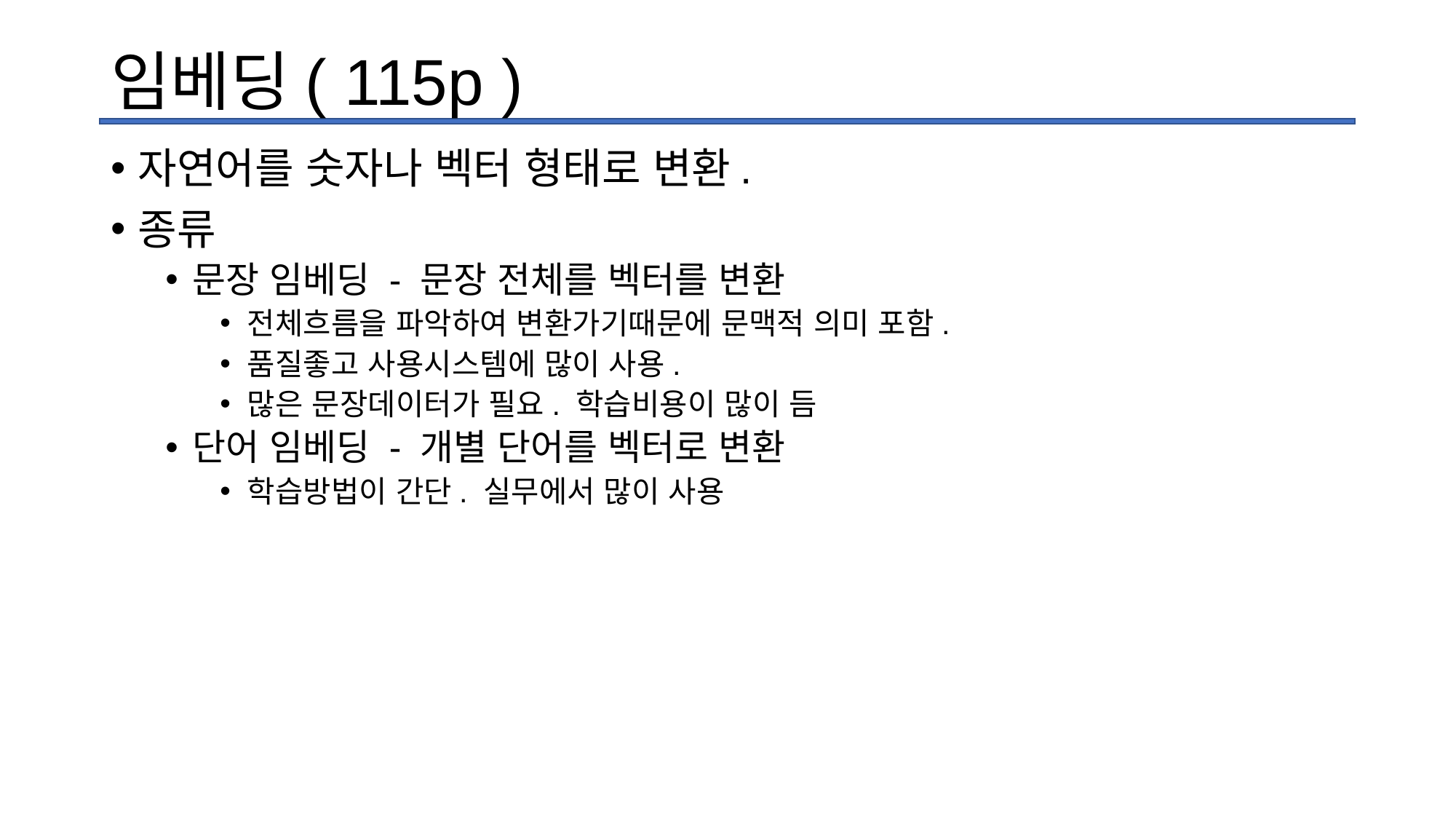

# 임베딩( 115p )
자연어를 숫자나 벡터 형태로 변환.
종류
문장 임베딩 - 문장 전체를 벡터를 변환
전체흐름을 파악하여 변환가기때문에 문맥적 의미 포함.
품질좋고 사용시스템에 많이 사용.
많은 문장데이터가 필요. 학습비용이 많이 듬
단어 임베딩 - 개별 단어를 벡터로 변환
학습방법이 간단. 실무에서 많이 사용